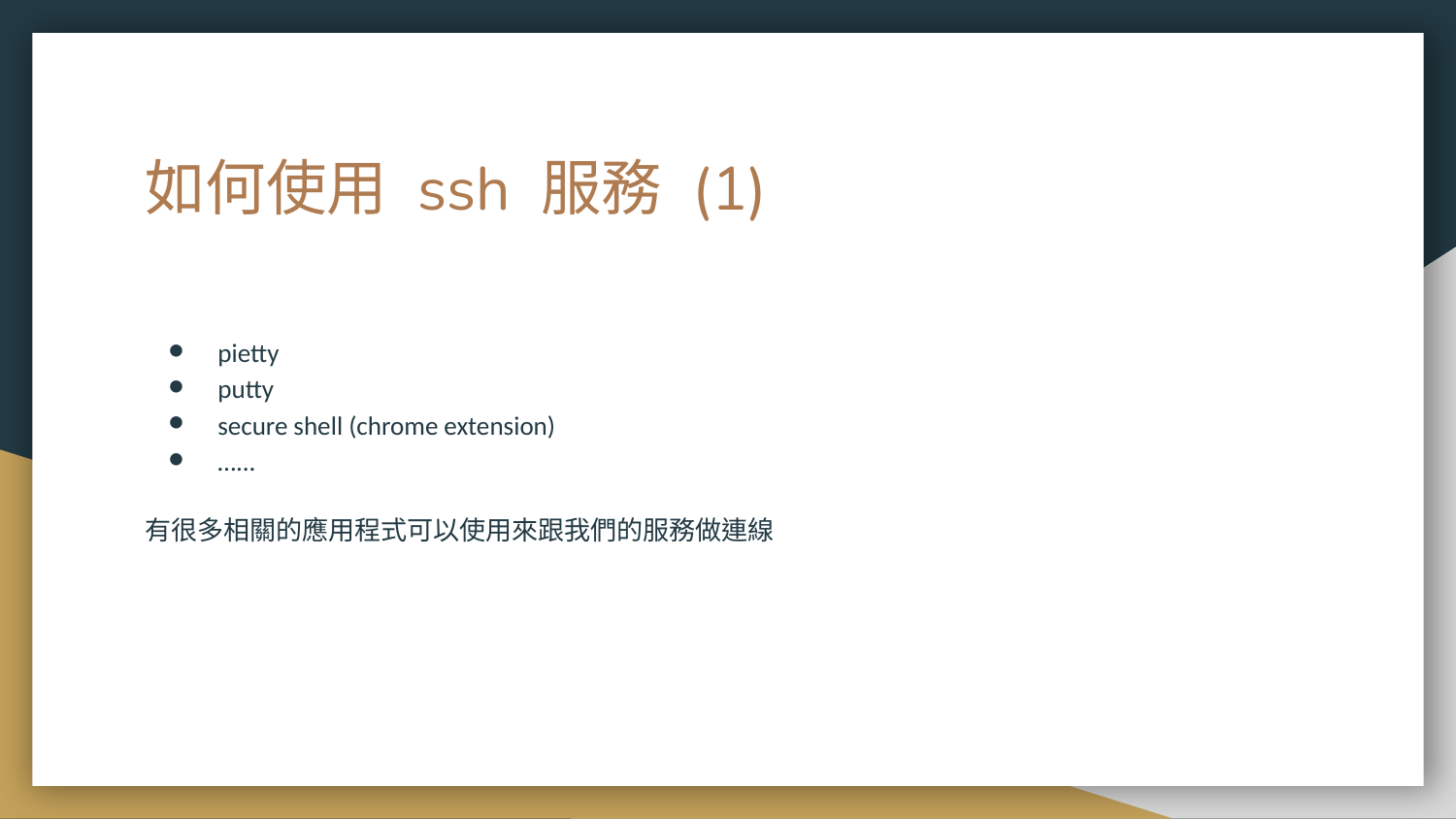

# 如何使用 ssh 服務 (1)
pietty
putty
secure shell (chrome extension)
…...
有很多相關的應用程式可以使用來跟我們的服務做連線